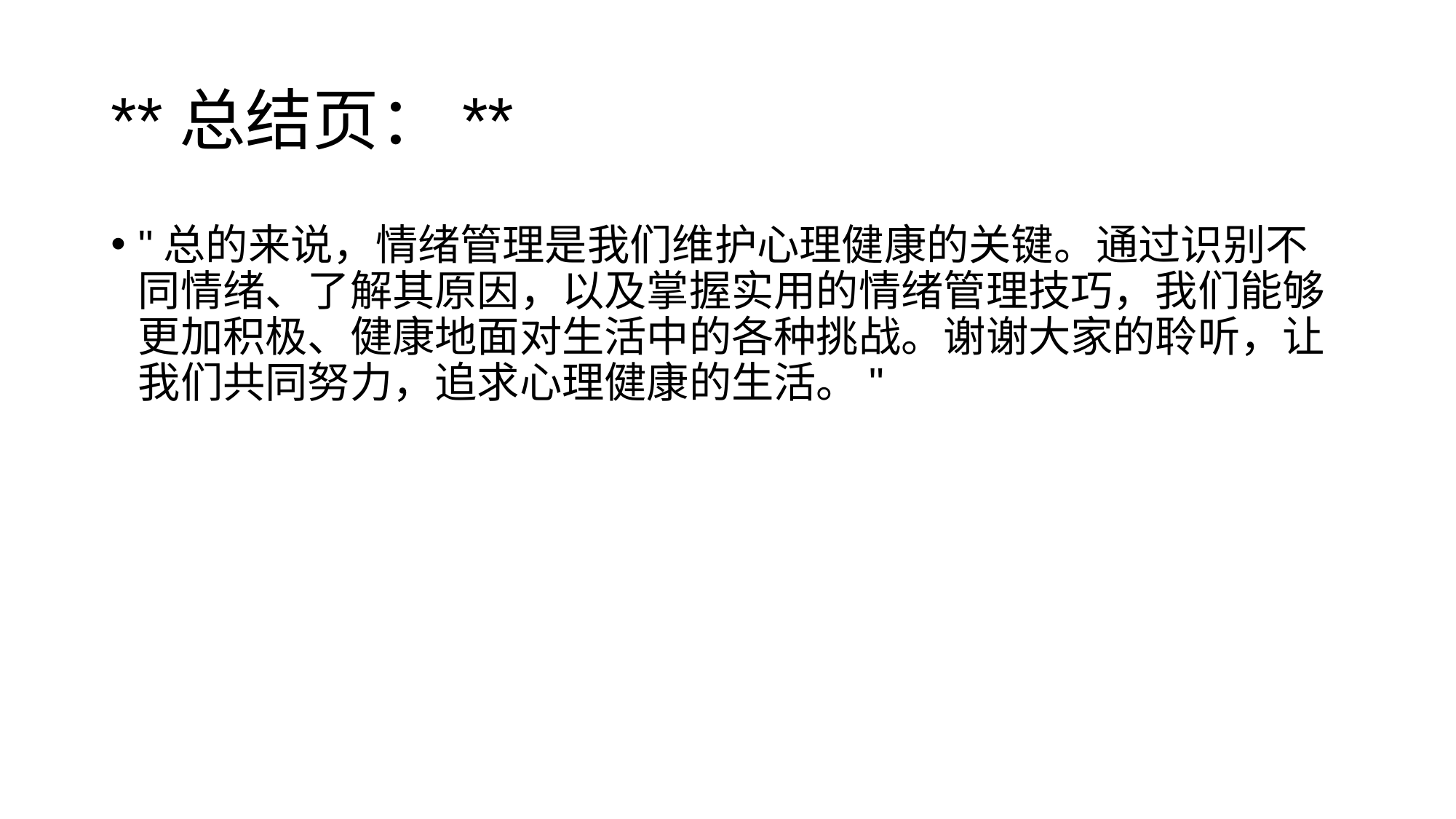

# **总结页：**
"总的来说，情绪管理是我们维护心理健康的关键。通过识别不同情绪、了解其原因，以及掌握实用的情绪管理技巧，我们能够更加积极、健康地面对生活中的各种挑战。谢谢大家的聆听，让我们共同努力，追求心理健康的生活。"